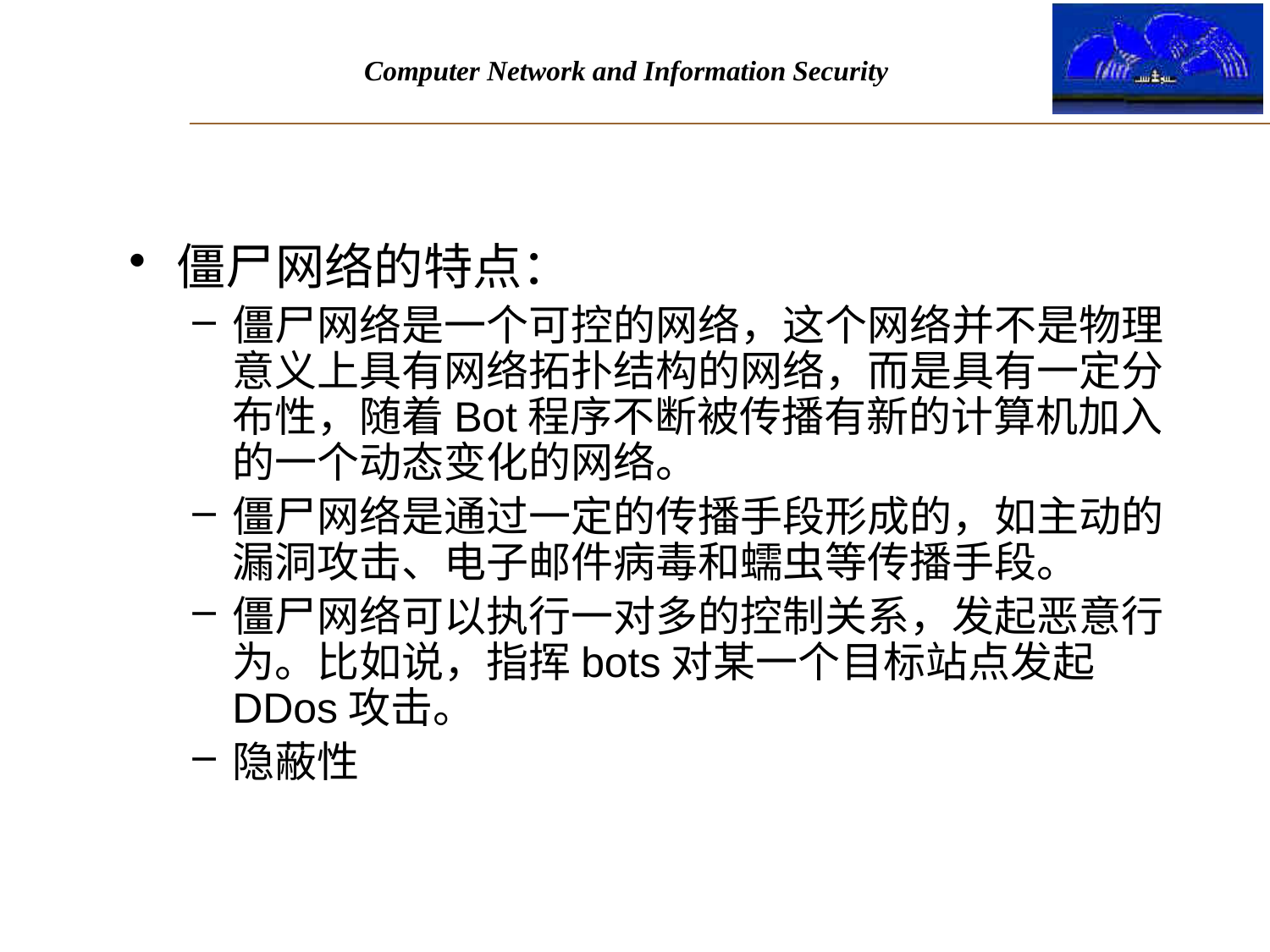

#
僵尸网络的特点：
僵尸网络是一个可控的网络，这个网络并不是物理意义上具有网络拓扑结构的网络，而是具有一定分布性，随着Bot程序不断被传播有新的计算机加入的一个动态变化的网络。
僵尸网络是通过一定的传播手段形成的，如主动的漏洞攻击、电子邮件病毒和蠕虫等传播手段。
僵尸网络可以执行一对多的控制关系，发起恶意行为。比如说，指挥bots对某一个目标站点发起DDos攻击。
隐蔽性